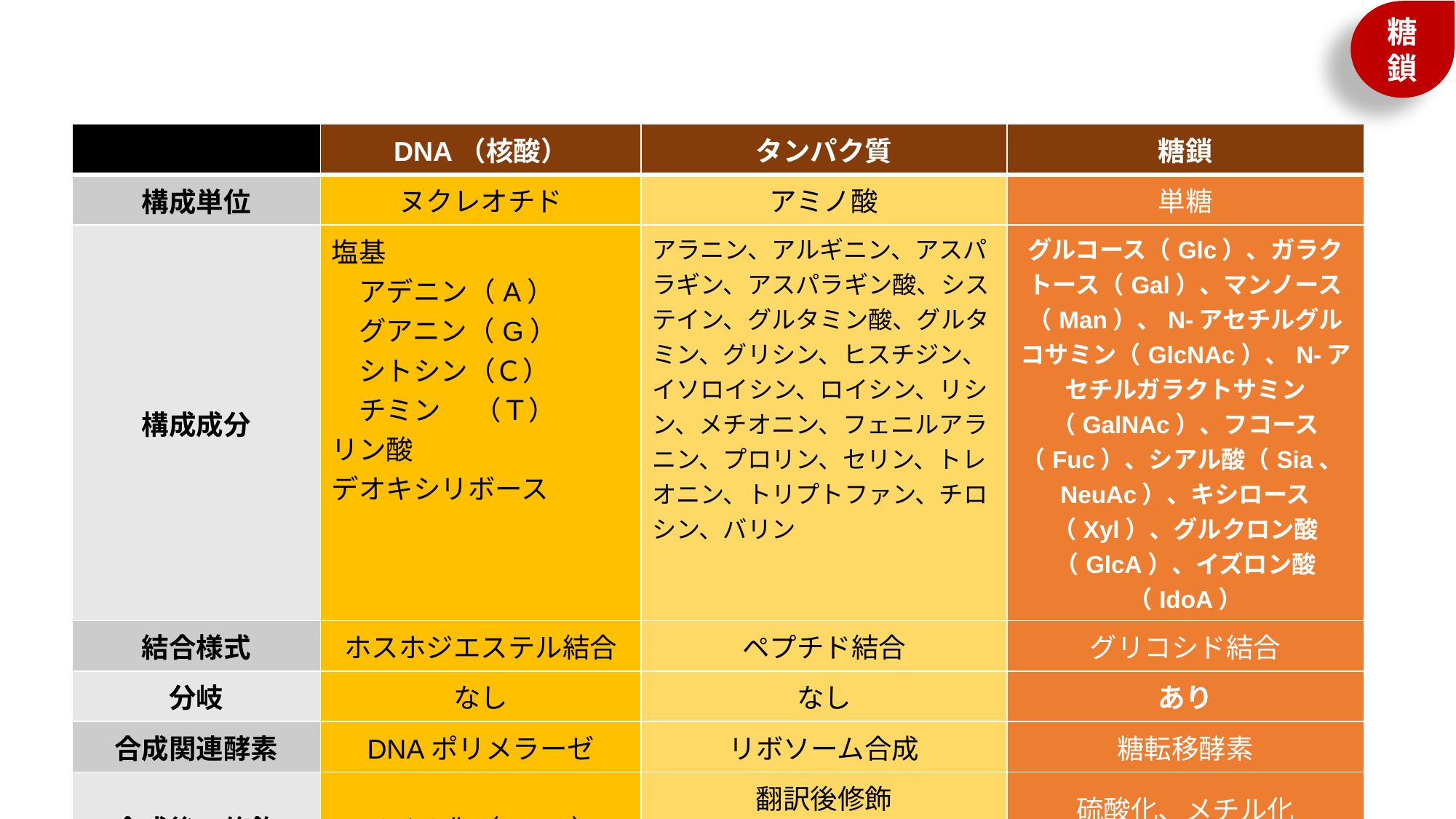

|  | DNA（核酸） | タンパク質 | 糖鎖 |
| --- | --- | --- | --- |
| 構成単位 | ヌクレオチド | アミノ酸 | 単糖 |
| 構成成分 | 塩基 　アデニン（A） 　グアニン（G） 　シトシン（Ｃ） 　チミン　 （Ｔ） リン酸 デオキシリボース | アラニン、アルギニン、アスパラギン、アスパラギン酸、システイン、グルタミン酸、グルタミン、グリシン、ヒスチジン、イソロイシン、ロイシン、リシン、メチオニン、フェニルアラニン、プロリン、セリン、トレオニン、トリプトファン、チロシン、バリン | グルコース（Glc）、ガラクトース（Gal）、マンノース（Man）、N-アセチルグルコサミン（GlcNAc）、N-アセチルガラクトサミン（GalNAc）、フコース（Fuc）、シアル酸（Sia、NeuAc）、キシロース（Xyl）、グルクロン酸（GlcA）、イズロン酸（IdoA） |
| 結合様式 | ホスホジエステル結合 | ペプチド結合 | グリコシド結合 |
| 分岐 | なし | なし | あり |
| 合成関連酵素 | DNAポリメラーゼ | リボソーム合成 | 糖転移酵素 |
| 合成後の修飾 | メチル化（DNA） | 翻訳後修飾 リン酸化、糖付加、メチル化 N-アシル化ジスルフィド結合など | 硫酸化、メチル化 エピメル化など |
| 備考 |  |  |  |